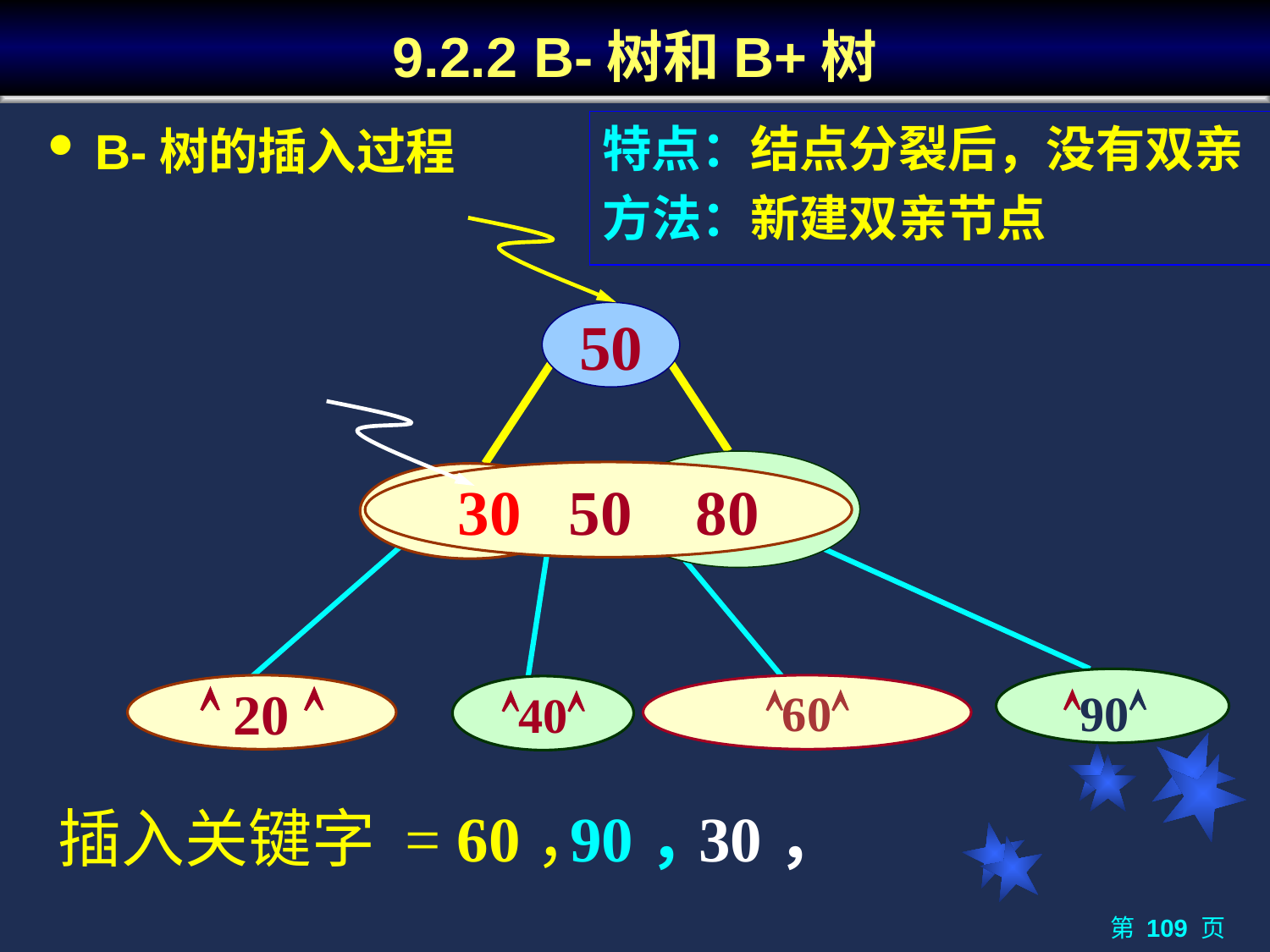

# 9.2.2 B-树和B+树
特点：结点分裂后，没有双亲
方法：新建双亲节点
B-树的插入过程

50

80
30   50    80
  30

∧90∧
∧ 20 ∧
∧60∧
∧40∧
插入关键字 = 60，
90，
30，
第 109 页